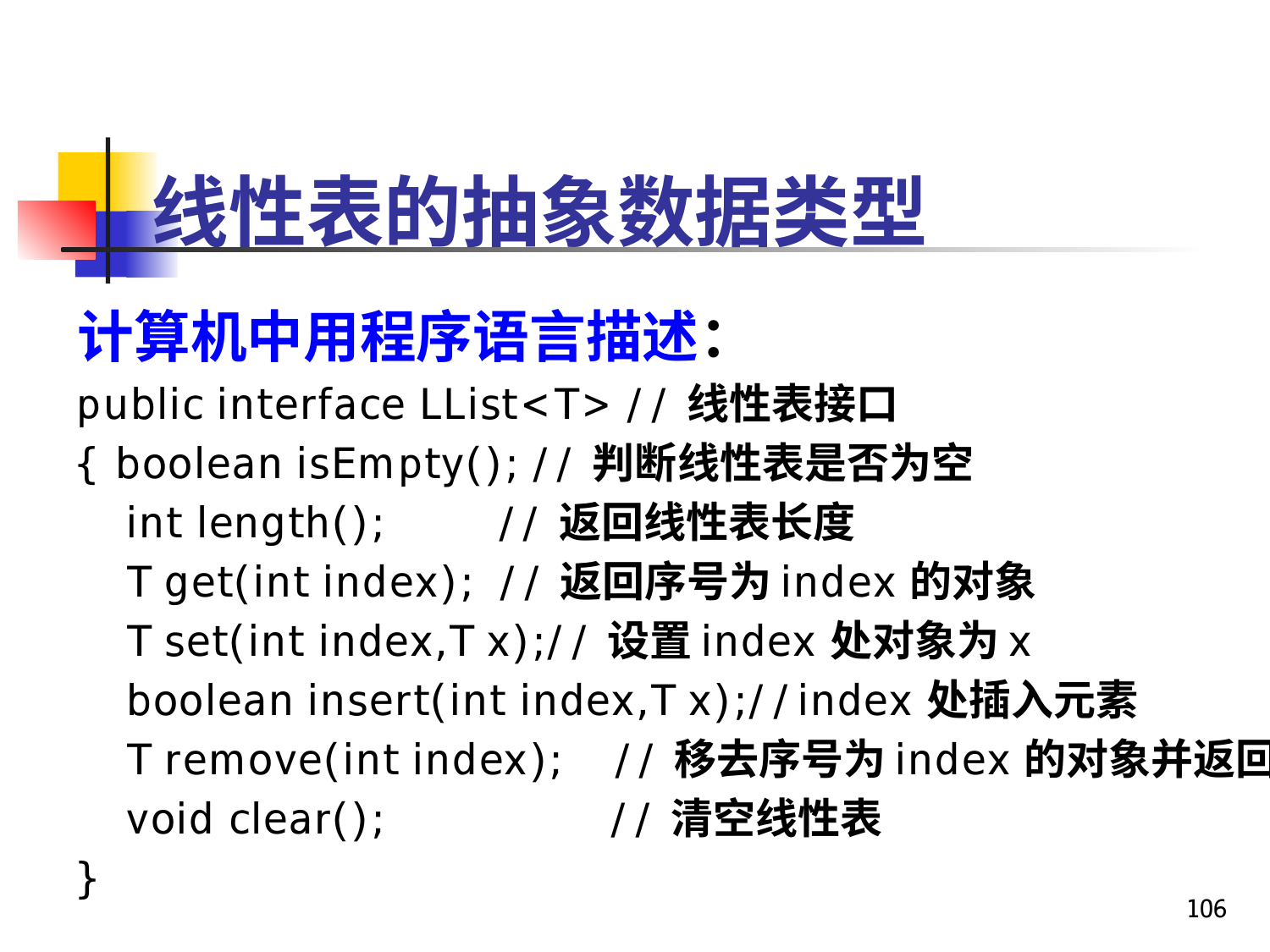

# 线性表的抽象数据类型
计算机中用程序语言描述：
public interface LList<T> //线性表接口
{ boolean isEmpty(); //判断线性表是否为空
    int length();         //返回线性表长度
    T get(int index);  //返回序号为index的对象
    T set(int index,T x);//设置index处对象为x
    boolean insert(int index,T x);//index处插入元素
    T remove(int index);    //移去序号为index的对象并返回
    void clear();                  //清空线性表
}

106